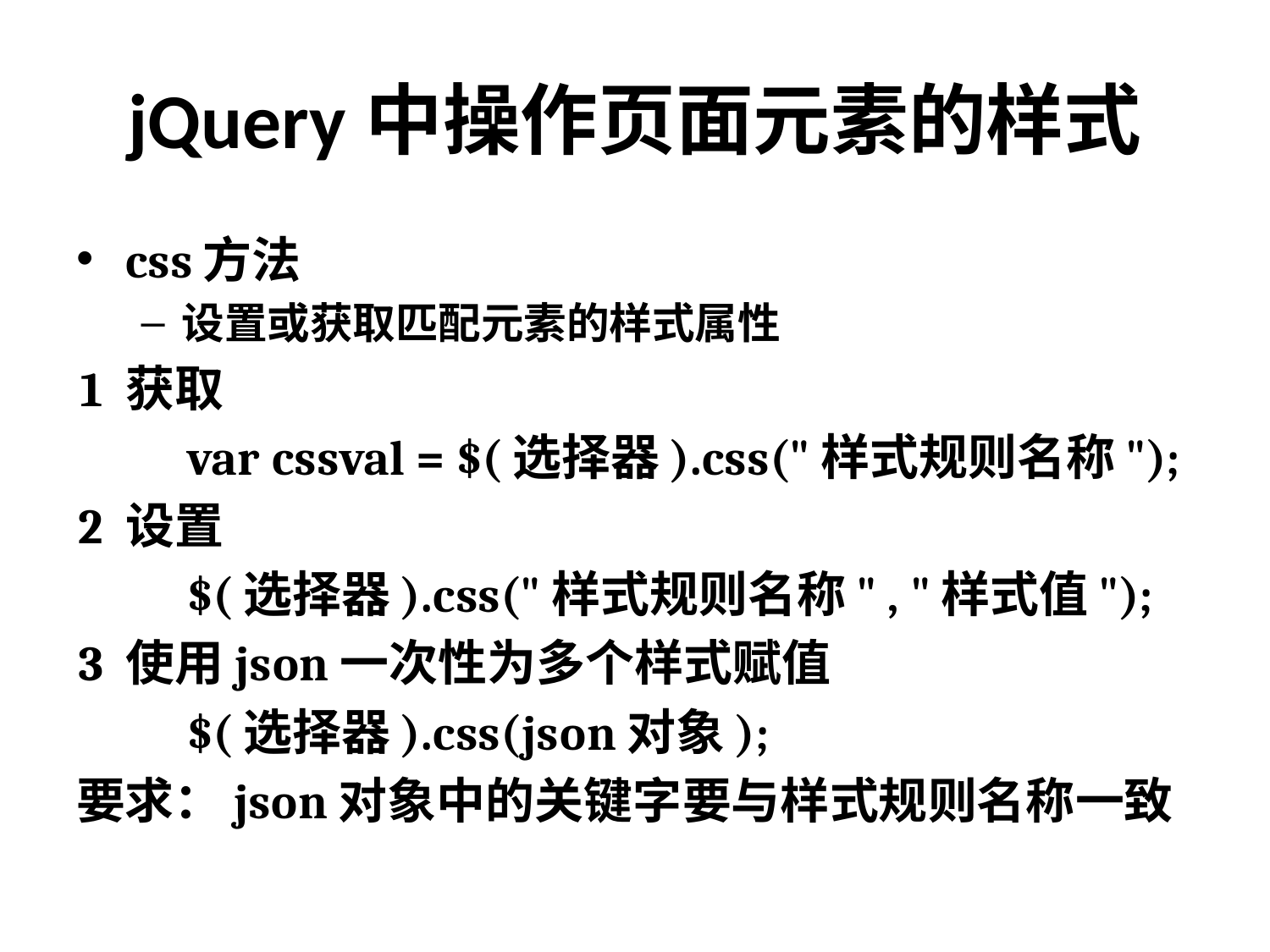

# jQuery中操作页面元素的样式
css方法
设置或获取匹配元素的样式属性
1 获取
	var cssval = $(选择器).css("样式规则名称");
2 设置
	$(选择器).css("样式规则名称" , "样式值");
3 使用json一次性为多个样式赋值
	$(选择器).css(json对象);
要求：json对象中的关键字要与样式规则名称一致